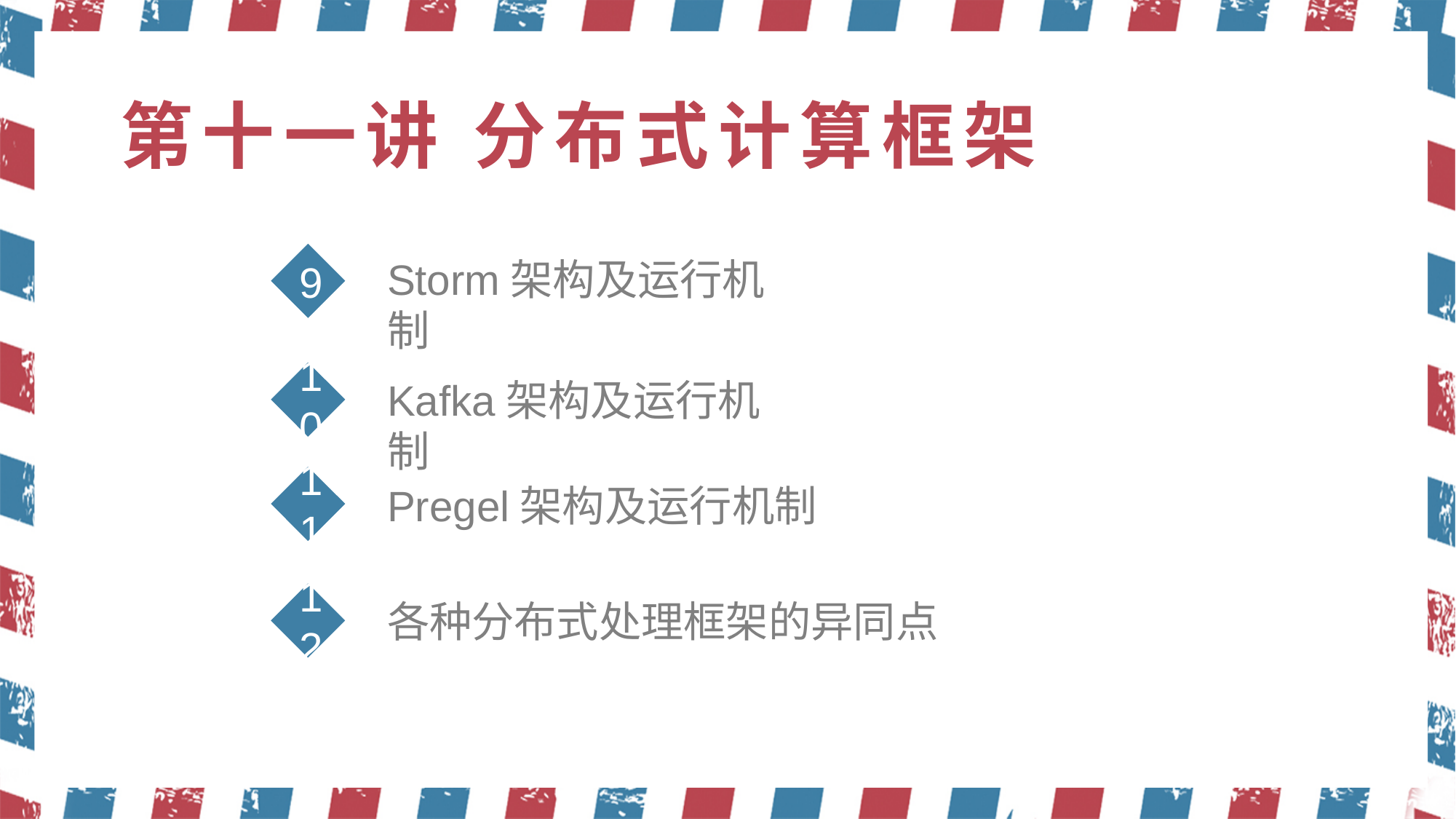

第十一讲 分布式计算框架
9
Storm架构及运行机制
10
Kafka架构及运行机制
11
Pregel架构及运行机制
12
各种分布式处理框架的异同点